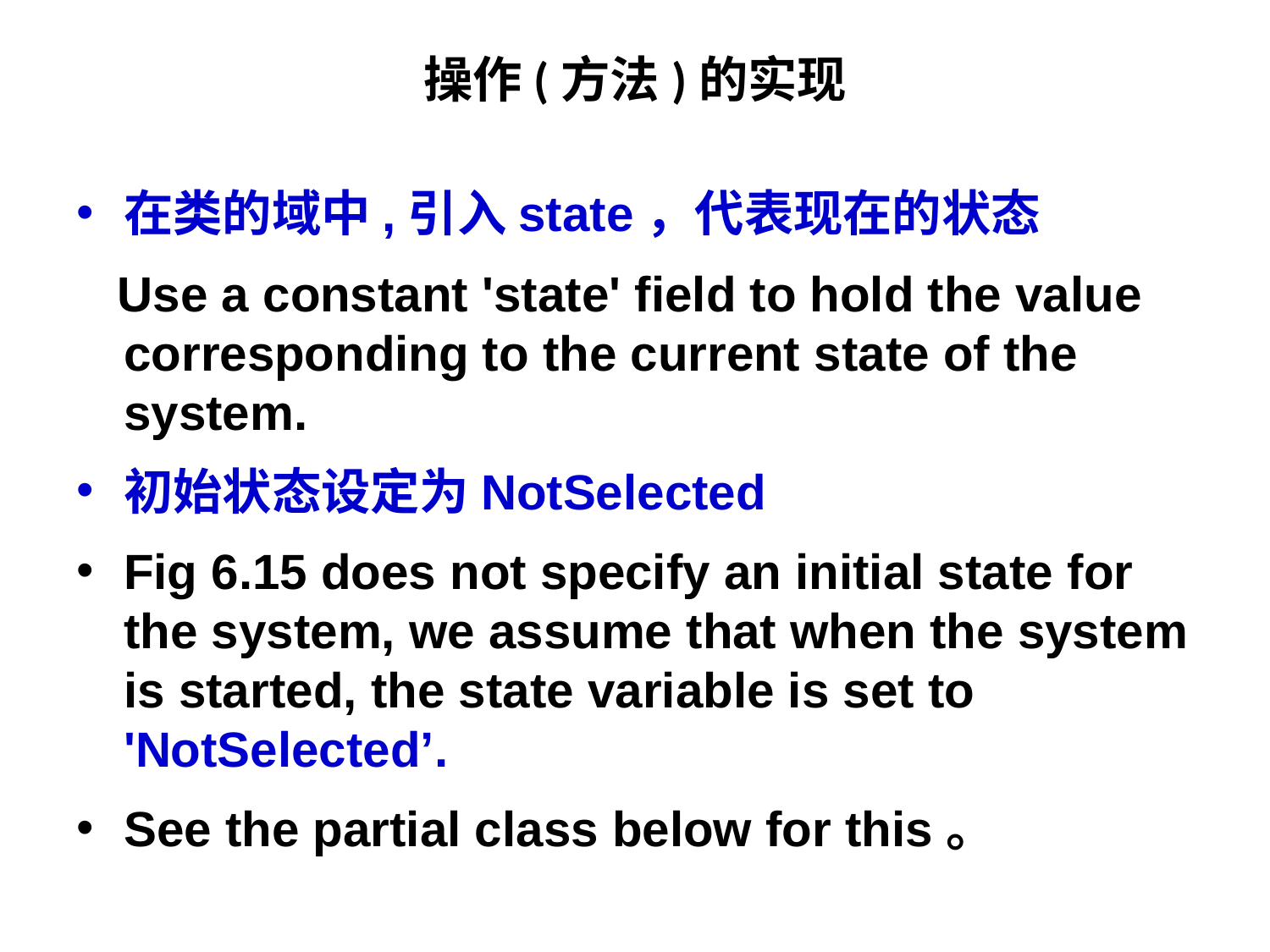

# 操作(方法)的实现
在类的域中,引入state，代表现在的状态
   Use a constant 'state' field to hold the value corresponding to the current state of the system.
初始状态设定为NotSelected
Fig 6.15 does not specify an initial state for the system, we assume that when the system is started, the state variable is set to 'NotSelected’.
See the partial class below for this。